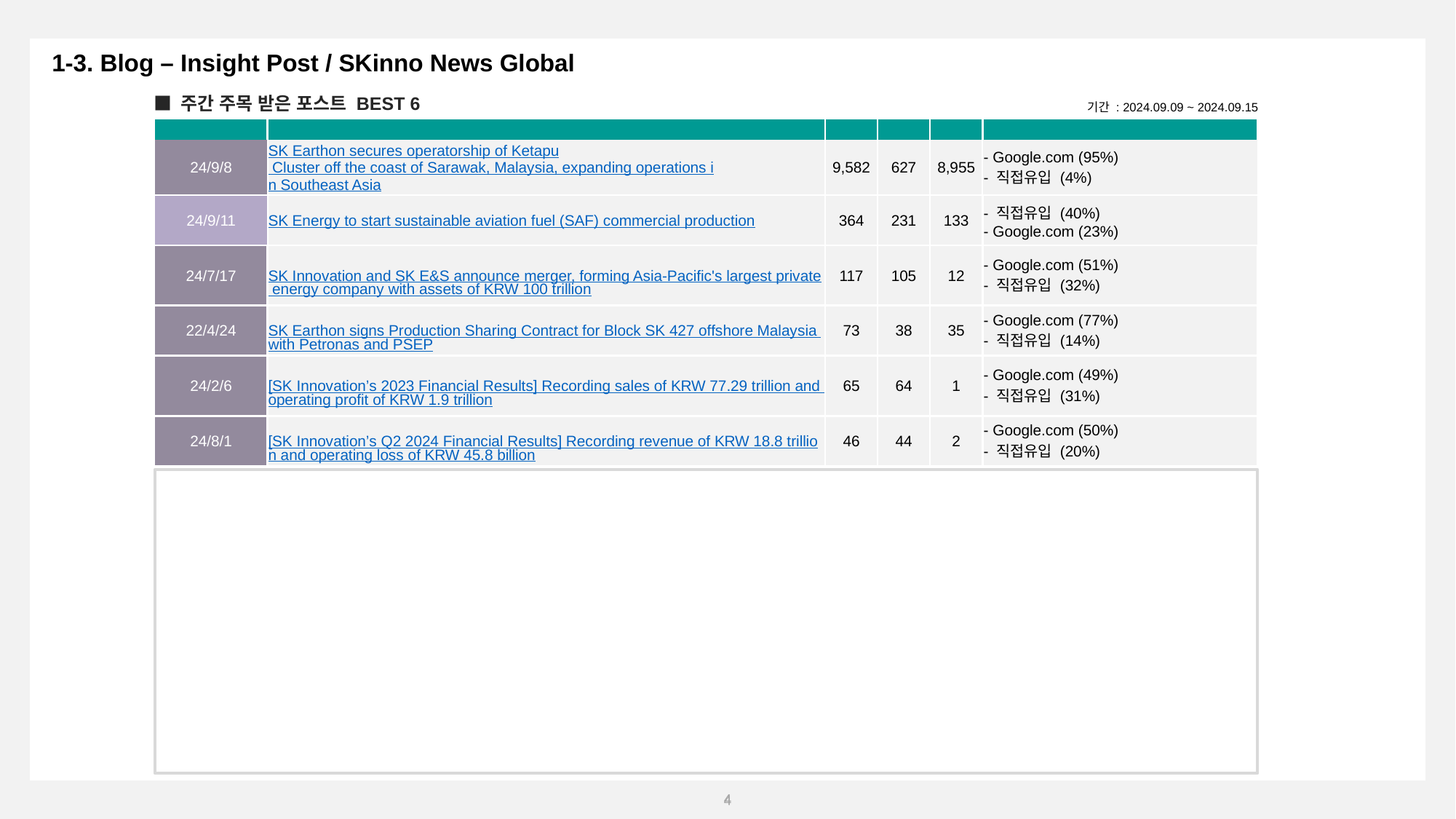

1-3. Blog – Insight Post / SKinno News Global
■ 주간 주목 받은 포스트 BEST 6
기간 : 2024.09.09 ~ 2024.09.15
| 게재 일자 | 포스트명 | 주간 PV | PC | 모바일 | 유입 경로 (구글 애널리틱스) |
| --- | --- | --- | --- | --- | --- |
| 24/9/8 | SK Earthon secures operatorship of Ketapu Cluster off the coast of Sarawak, Malaysia, expanding operations in Southeast Asia | 9,582 | 627 | 8,955 | - Google.com (95%) - 직접유입 (4%) |
| 24/9/11 | SK Energy to start sustainable aviation fuel (SAF) commercial production | 364 | 231 | 133 | - 직접유입 (40%) - Google.com (23%) |
| 24/7/17 | SK Innovation and SK E&S announce merger, forming Asia-Pacific's largest private energy company with assets of KRW 100 trillion | 117 | 105 | 12 | - Google.com (51%) - 직접유입 (32%) |
| 22/4/24 | SK Earthon signs Production Sharing Contract for Block SK 427 offshore Malaysia with Petronas and PSEP | 73 | 38 | 35 | - Google.com (77%) - 직접유입 (14%) |
| 24/2/6 | [SK Innovation’s 2023 Financial Results] Recording sales of KRW 77.29 trillion and operating profit of KRW 1.9 trillion | 65 | 64 | 1 | - Google.com (49%) - 직접유입 (31%) |
| 24/8/1 | [SK Innovation’s Q2 2024 Financial Results] Recording revenue of KRW 18.8 trillion and operating loss of KRW 45.8 billion | 46 | 44 | 2 | - Google.com (50%) - 직접유입 (20%) |